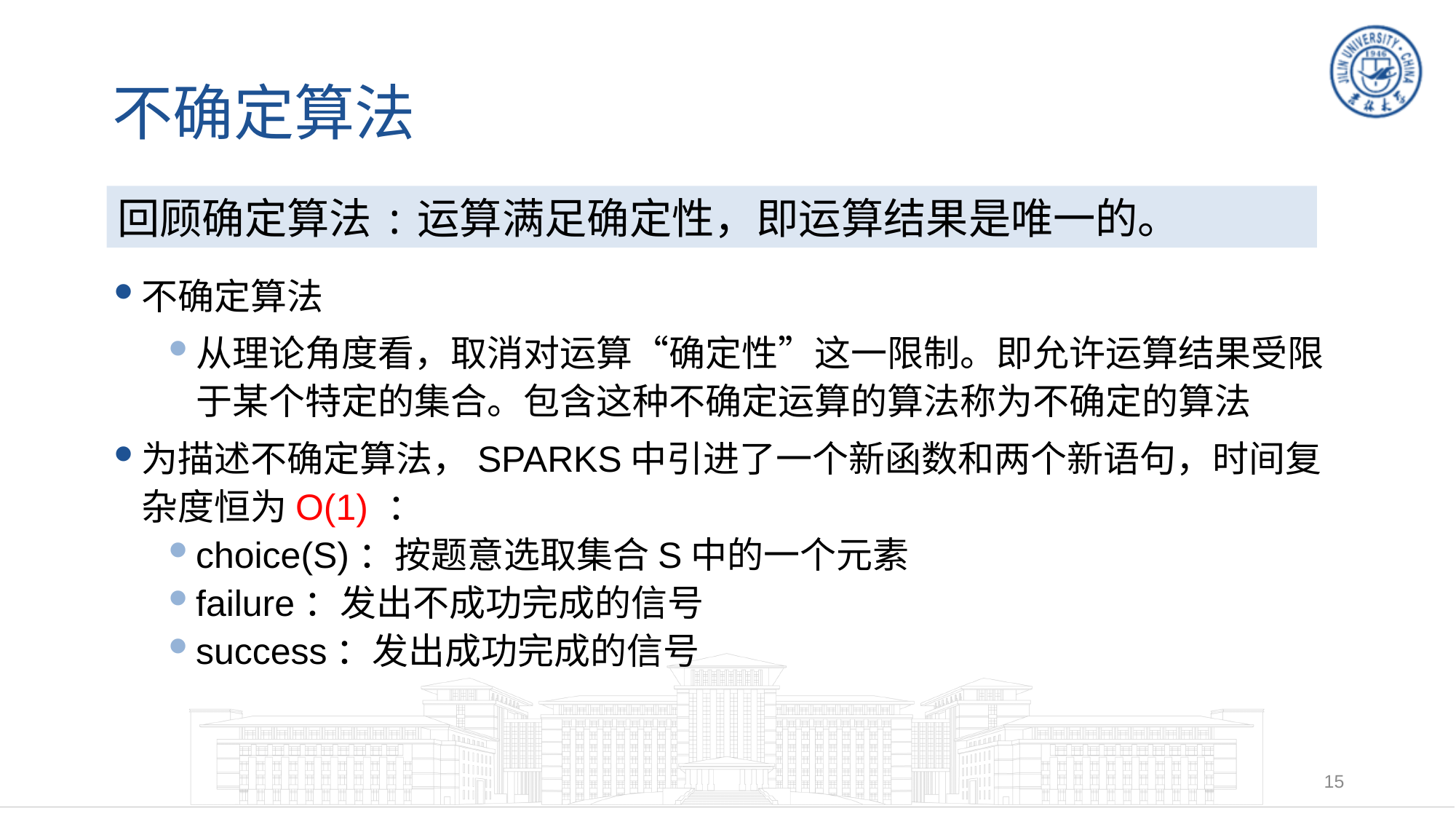

# 不确定算法
回顾确定算法:运算满足确定性，即运算结果是唯一的。
不确定算法
从理论角度看，取消对运算“确定性”这一限制。即允许运算结果受限于某个特定的集合。包含这种不确定运算的算法称为不确定的算法
为描述不确定算法，SPARKS中引进了一个新函数和两个新语句，时间复杂度恒为O(1) ：
choice(S)：按题意选取集合S中的一个元素
failure：发出不成功完成的信号
success：发出成功完成的信号

15